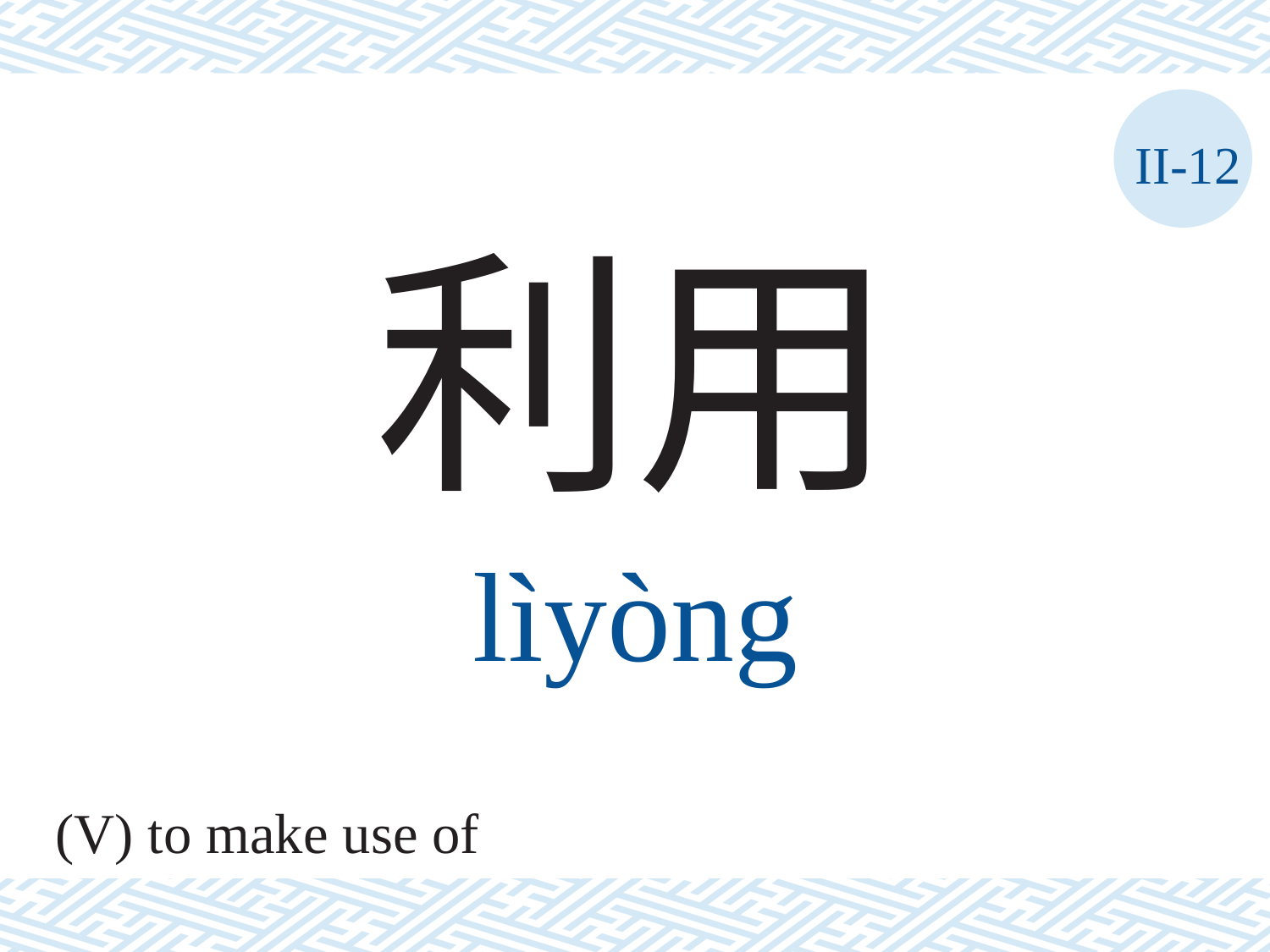

II-12
利用
lìyòng
(V) to make use of